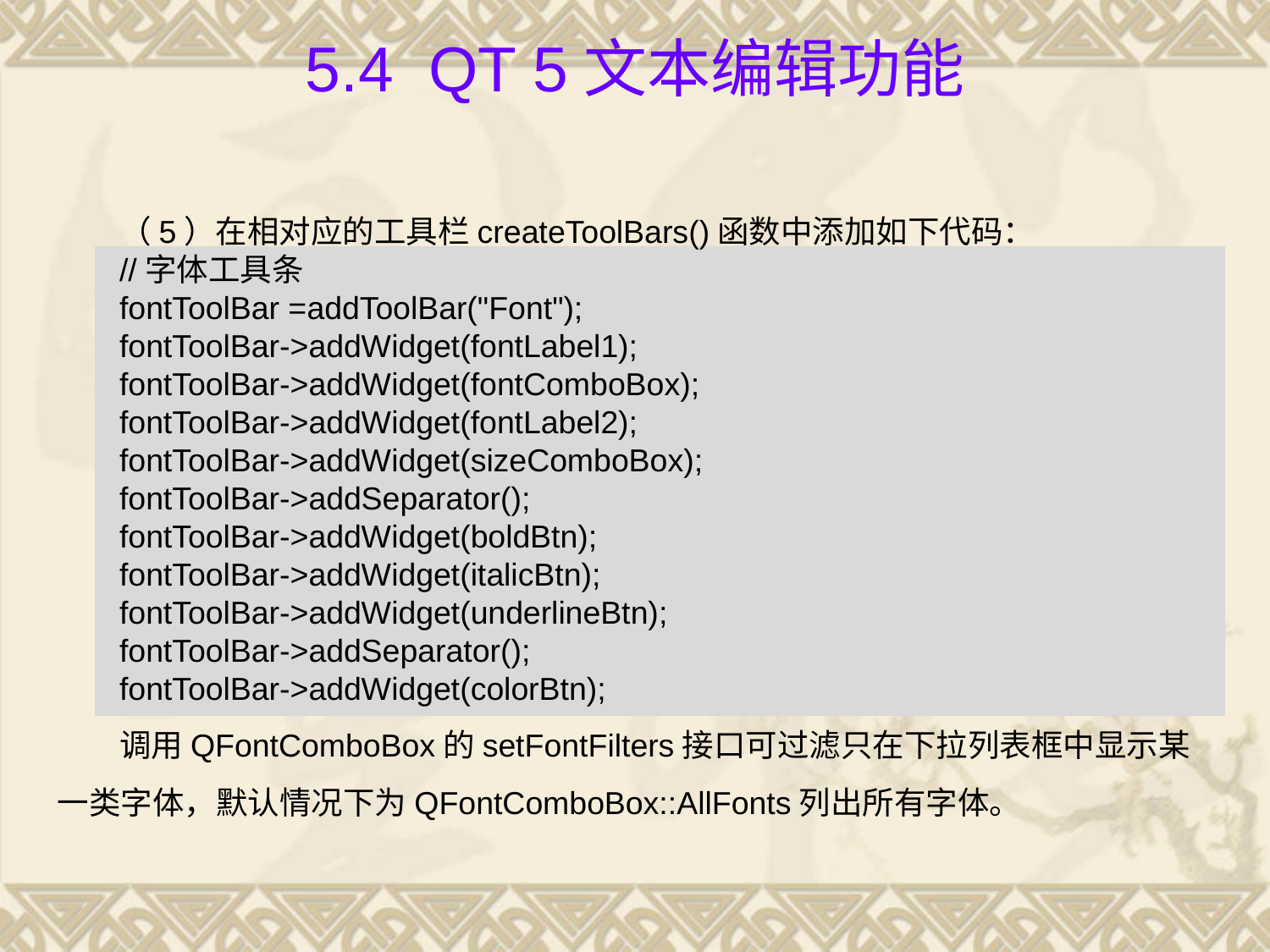

# 5.4  Qt 5文本编辑功能
（5）在相对应的工具栏createToolBars()函数中添加如下代码：
//字体工具条
fontToolBar =addToolBar("Font");
fontToolBar->addWidget(fontLabel1);
fontToolBar->addWidget(fontComboBox);
fontToolBar->addWidget(fontLabel2);
fontToolBar->addWidget(sizeComboBox);
fontToolBar->addSeparator();
fontToolBar->addWidget(boldBtn);
fontToolBar->addWidget(italicBtn);
fontToolBar->addWidget(underlineBtn);
fontToolBar->addSeparator();
fontToolBar->addWidget(colorBtn);
调用QFontComboBox的setFontFilters接口可过滤只在下拉列表框中显示某一类字体，默认情况下为QFontComboBox::AllFonts列出所有字体。